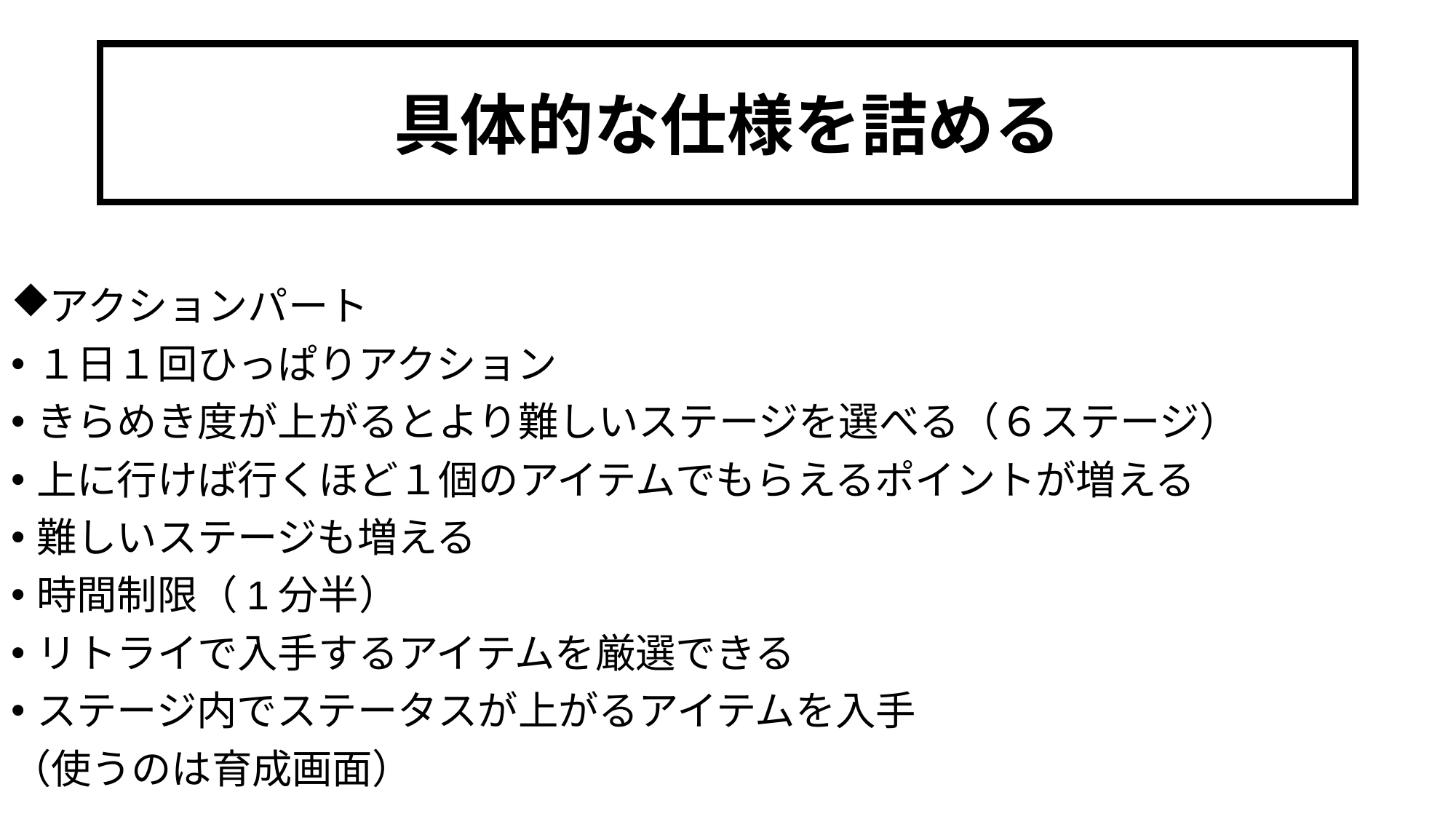

# 具体的な仕様を詰める

アクションパート
１日１回ひっぱりアクション
きらめき度が上がるとより難しいステージを選べる（６ステージ）
上に行けば行くほど１個のアイテムでもらえるポイントが増える
難しいステージも増える
時間制限（1分半）
リトライで入手するアイテムを厳選できる
ステージ内でステータスが上がるアイテムを入手
（使うのは育成画面）